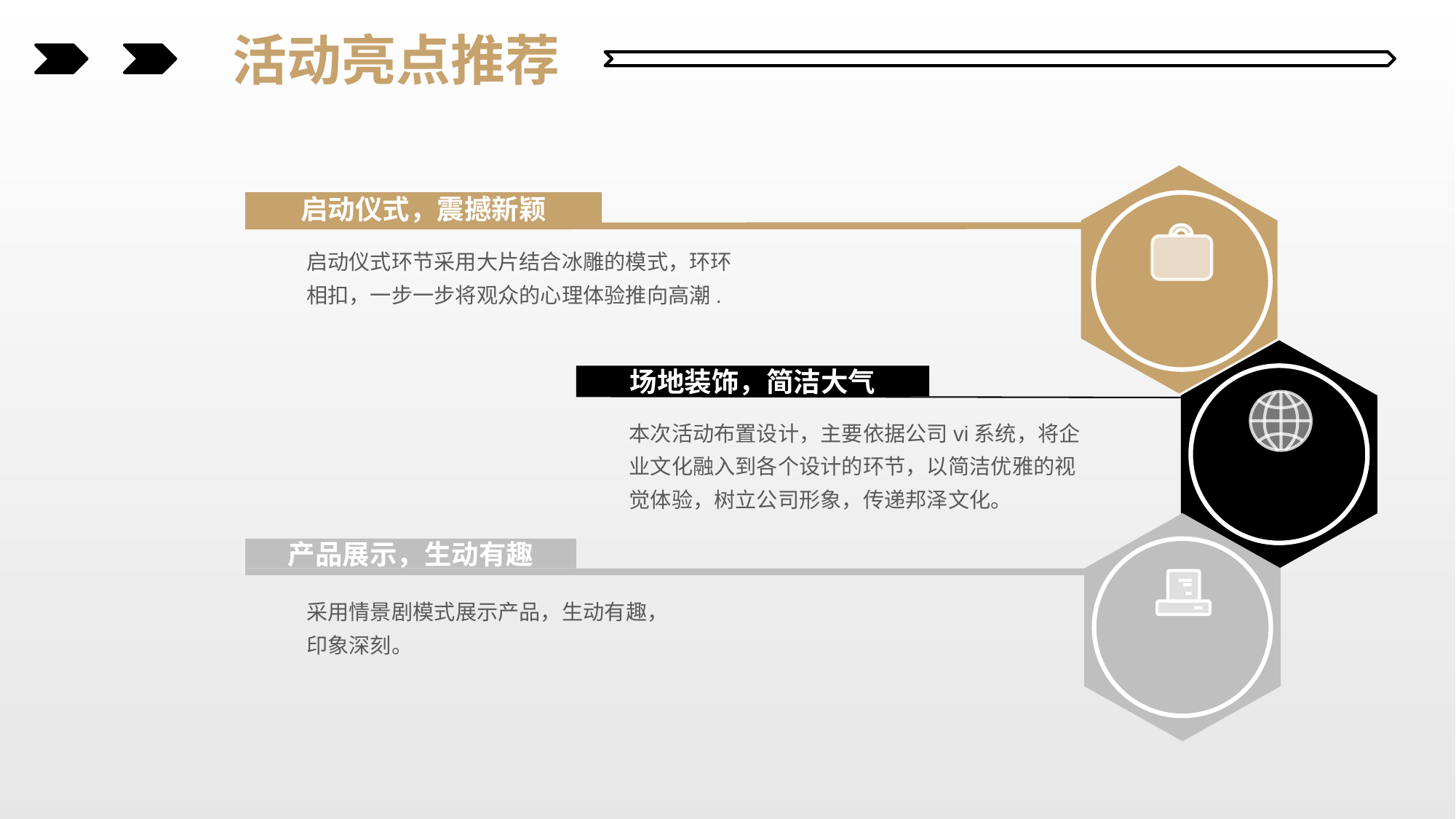

活动亮点推荐

启动仪式，震撼新颖

启动仪式环节采用大片结合冰雕的模式，环环相扣，一步一步将观众的心理体验推向高潮.

场地装饰，简洁大气

本次活动布置设计，主要依据公司vi系统，将企业文化融入到各个设计的环节，以简洁优雅的视觉体验，树立公司形象，传递邦泽文化。

产品展示，生动有趣

采用情景剧模式展示产品，生动有趣，印象深刻。